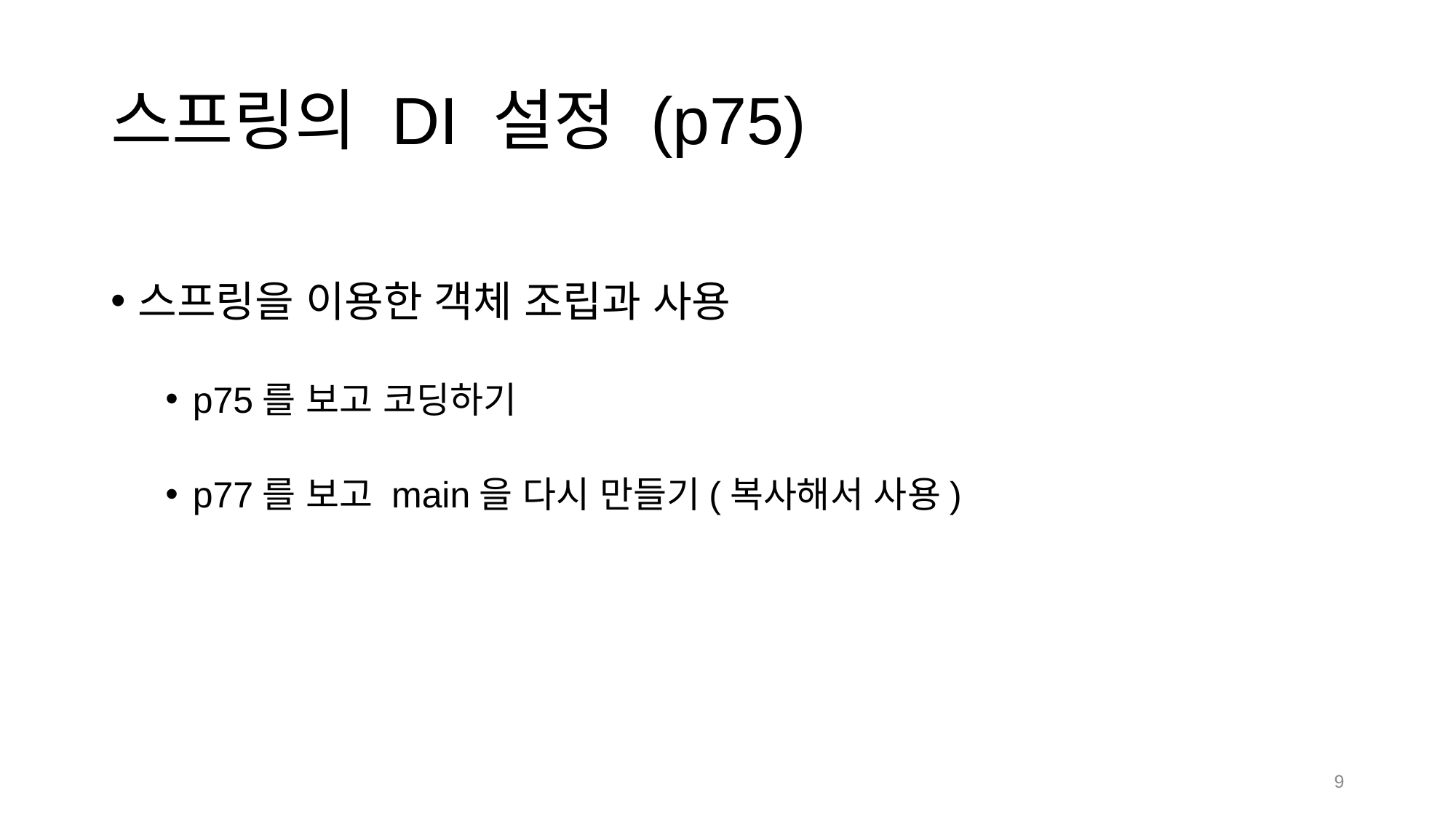

# 스프링의 DI 설정 (p75)
스프링을 이용한 객체 조립과 사용
p75를 보고 코딩하기
p77를 보고 main을 다시 만들기(복사해서 사용)

9